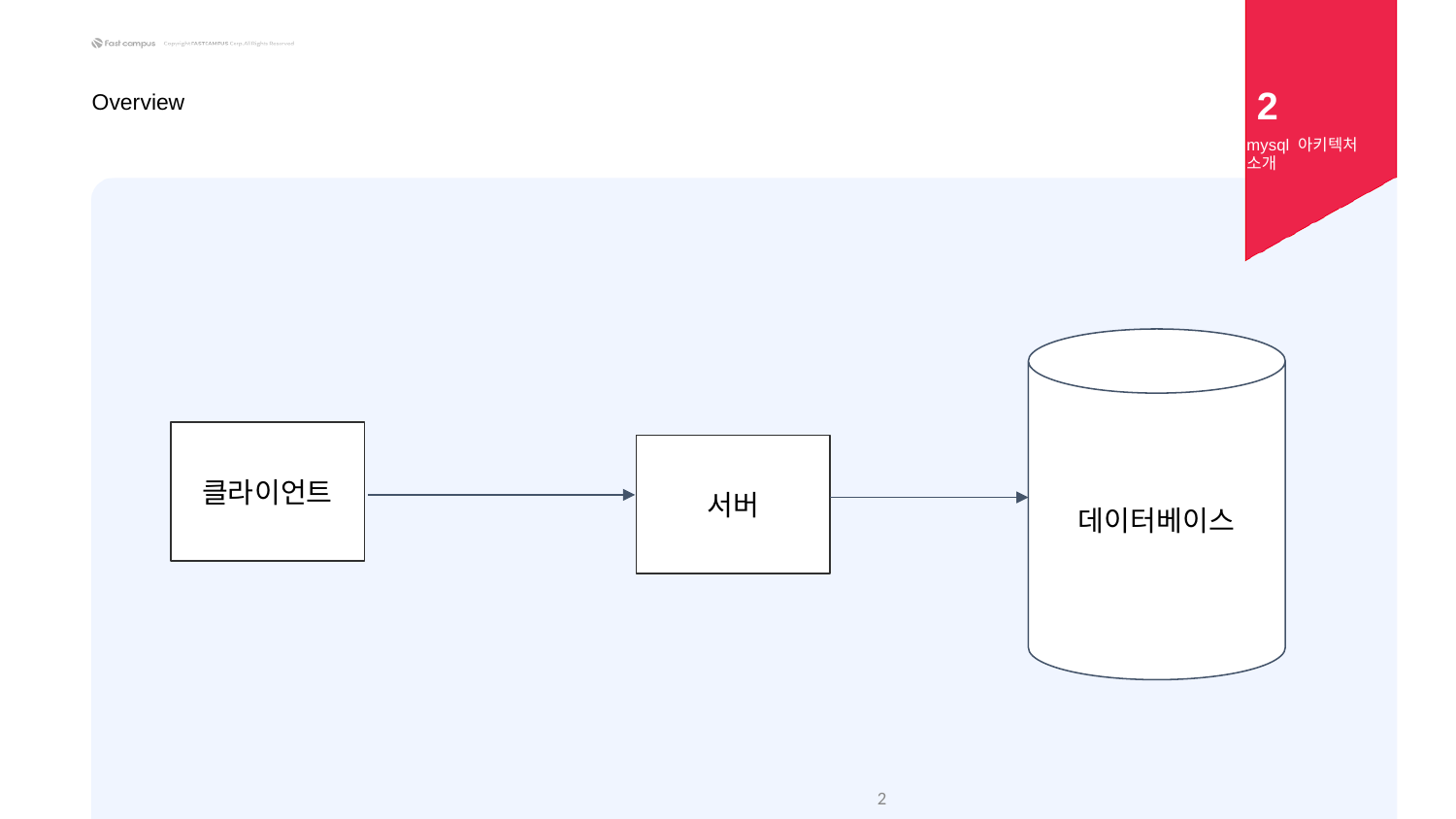

2
Overview
mysql 아키텍처 소개
데이터베이스
클라이언트
서버
2